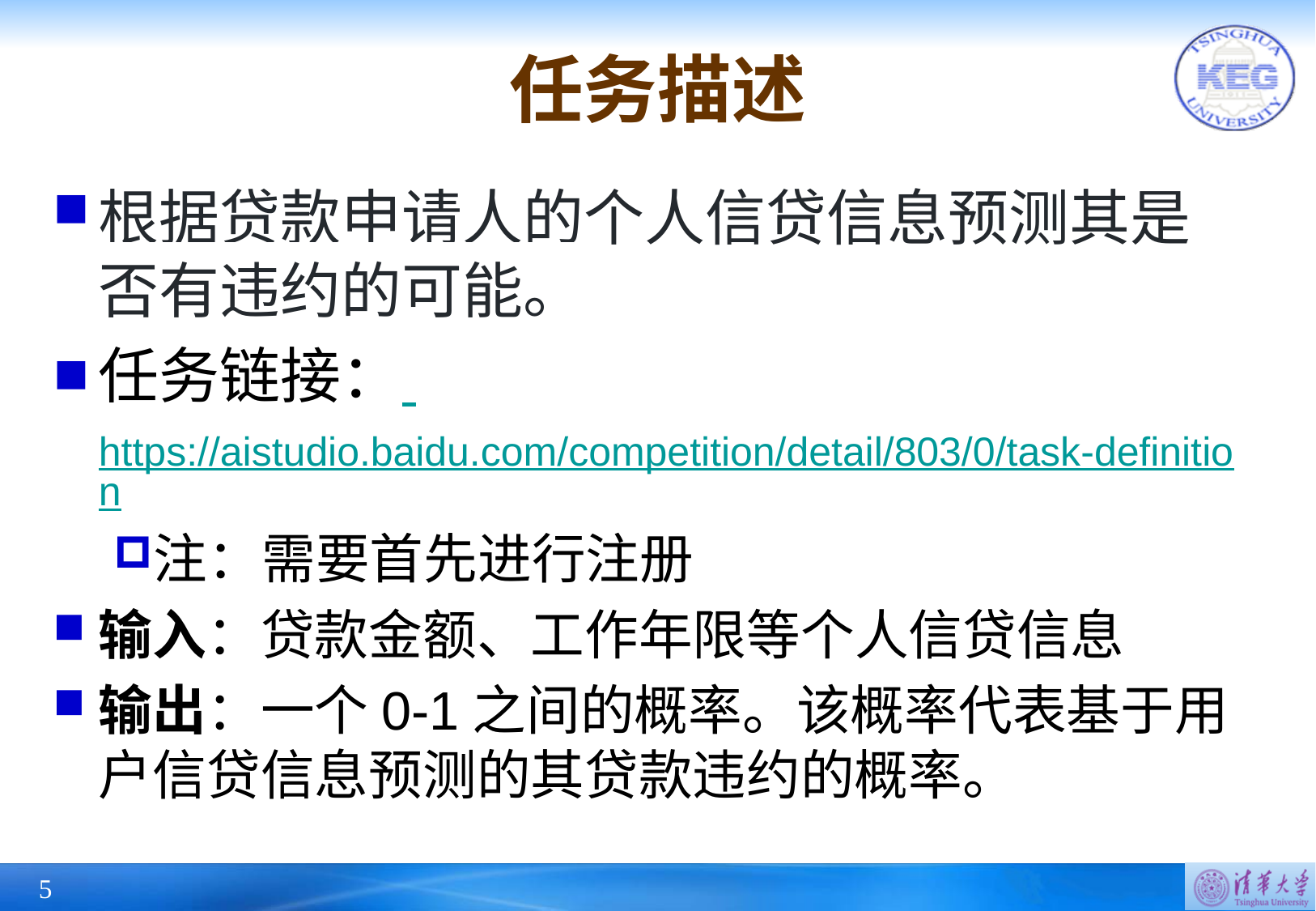

# 任务描述
根据贷款申请人的个人信贷信息预测其是否有违约的可能。
任务链接： https://aistudio.baidu.com/competition/detail/803/0/task-definition
注：需要首先进行注册
输入：贷款金额、工作年限等个人信贷信息
输出：一个0-1之间的概率。该概率代表基于用户信贷信息预测的其贷款违约的概率。